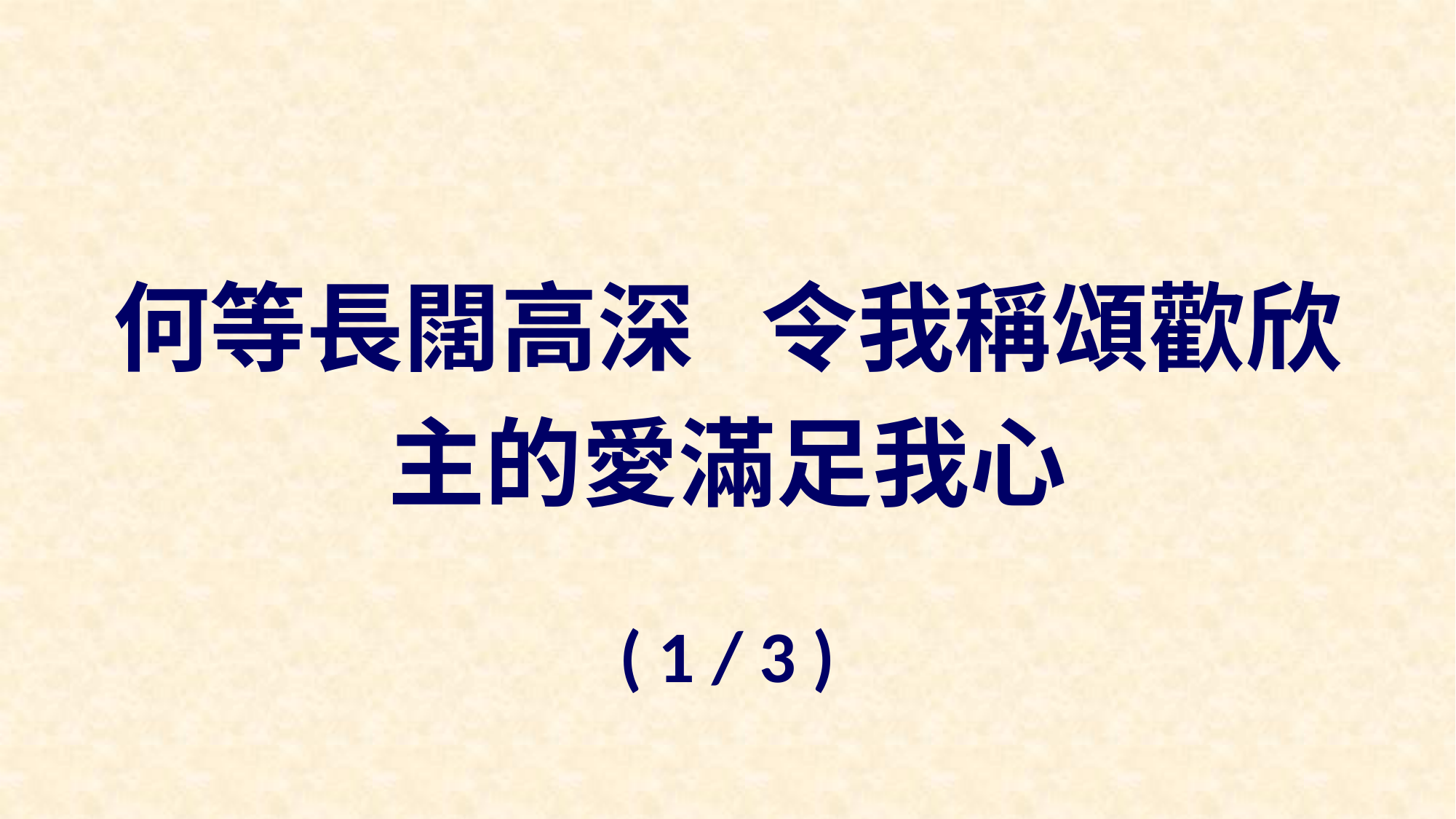

何等長闊高深   令我稱頌歡欣
主的愛滿足我心
( 1 / 3 )